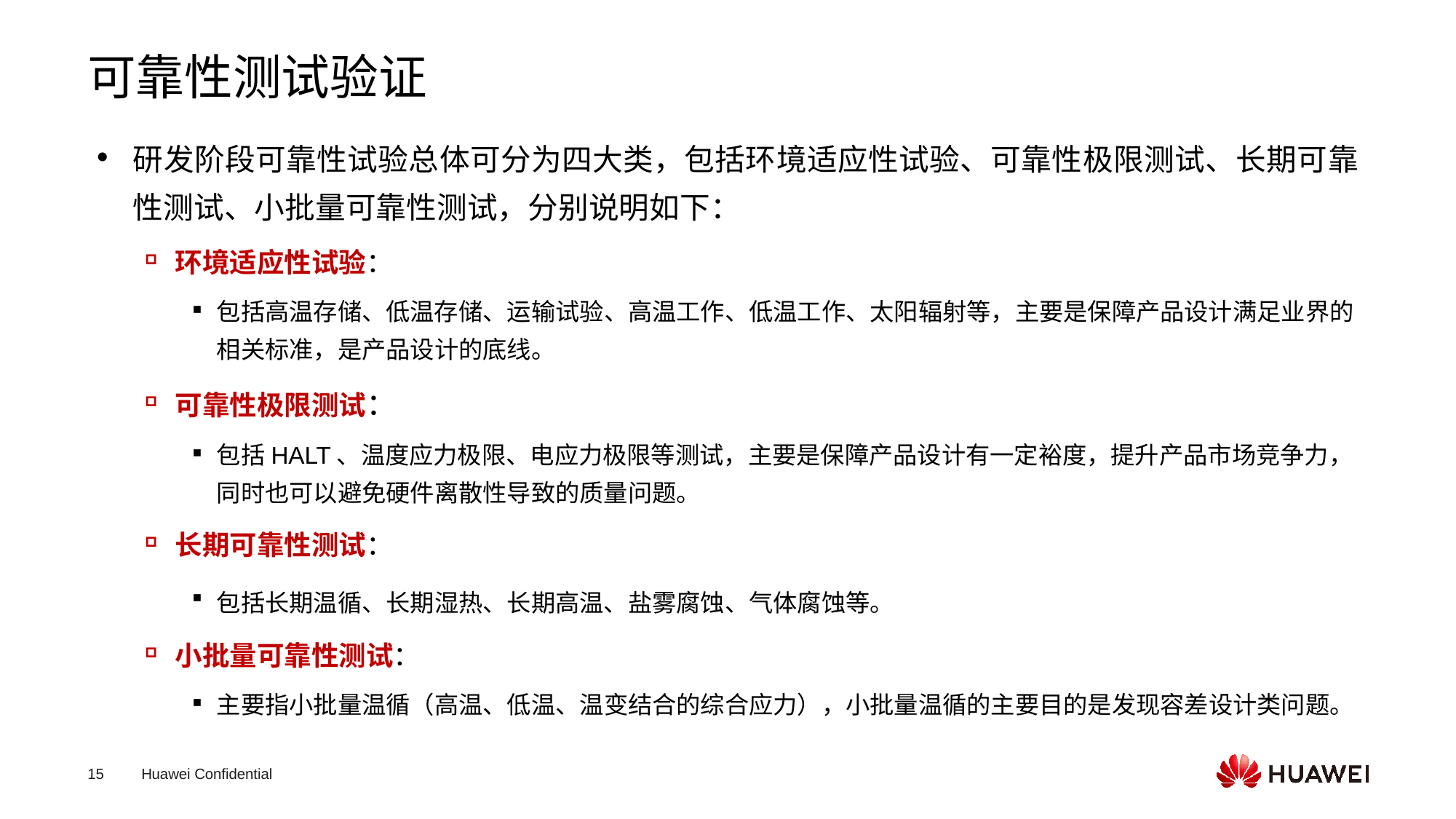

# 可靠性测试验证
研发阶段可靠性试验总体可分为四大类，包括环境适应性试验、可靠性极限测试、长期可靠性测试、小批量可靠性测试，分别说明如下：
环境适应性试验：
包括高温存储、低温存储、运输试验、高温工作、低温工作、太阳辐射等，主要是保障产品设计满足业界的相关标准，是产品设计的底线。
可靠性极限测试：
包括HALT、温度应力极限、电应力极限等测试，主要是保障产品设计有一定裕度，提升产品市场竞争力，同时也可以避免硬件离散性导致的质量问题。
长期可靠性测试：
包括长期温循、长期湿热、长期高温、盐雾腐蚀、气体腐蚀等。
小批量可靠性测试：
主要指小批量温循（高温、低温、温变结合的综合应力），小批量温循的主要目的是发现容差设计类问题。